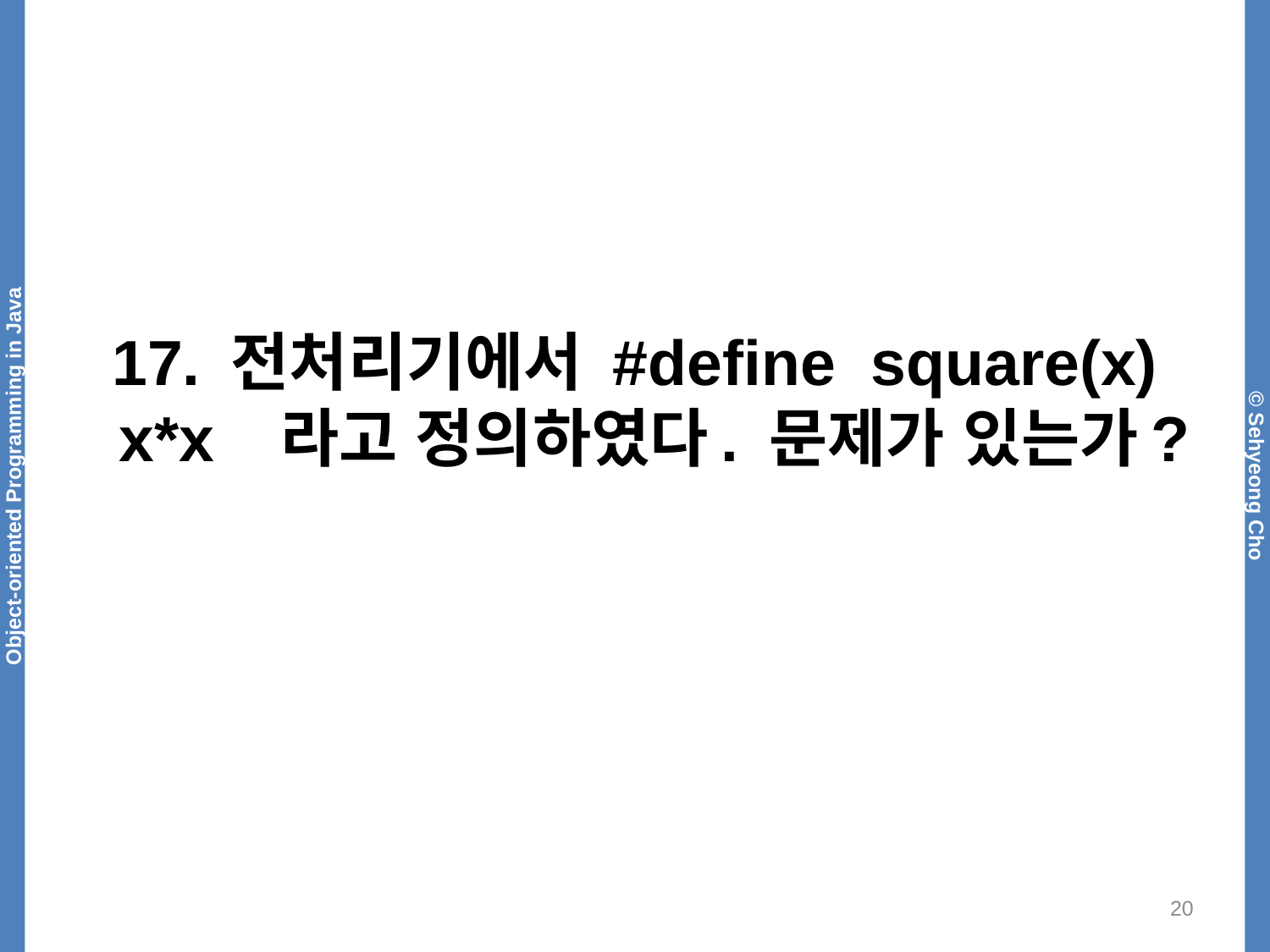

# 17. 전처리기에서 #define  square(x) x*x   라고 정의하였다. 문제가 있는가?

20